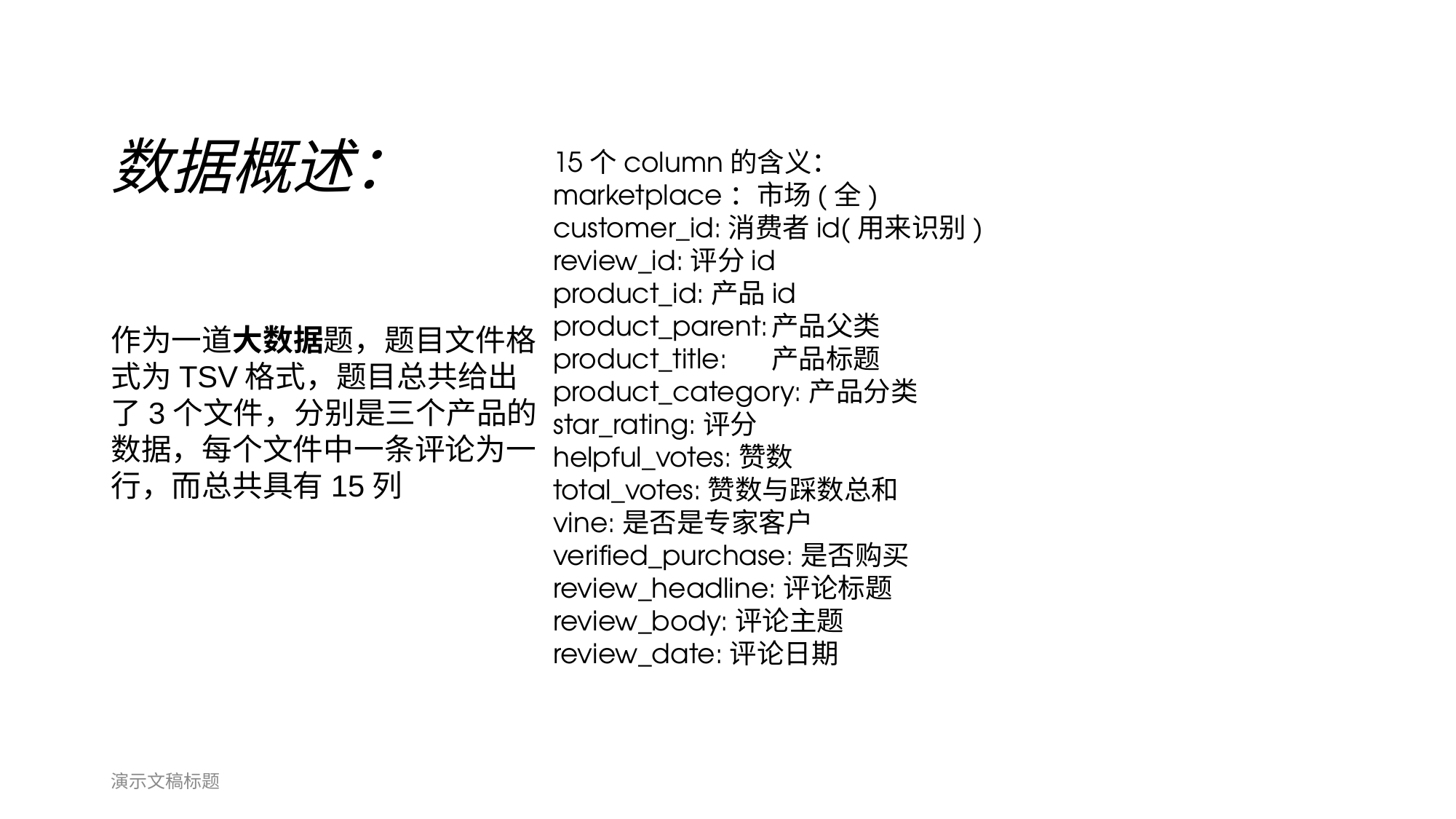

# 数据概述：
15个column的含义：
marketplace：市场(全)
customer_id:消费者id(用来识别)
review_id:评分id
product_id:产品id
product_parent:	产品父类
product_title:	产品标题
product_category:产品分类
star_rating:评分
helpful_votes:赞数
total_votes:赞数与踩数总和
vine:是否是专家客户
verified_purchase:是否购买
review_headline:评论标题
review_body:评论主题
review_date:评论日期
作为一道大数据题，题目文件格式为TSV格式，题目总共给出了3个文件，分别是三个产品的数据，每个文件中一条评论为一行，而总共具有15列
演示文稿标题